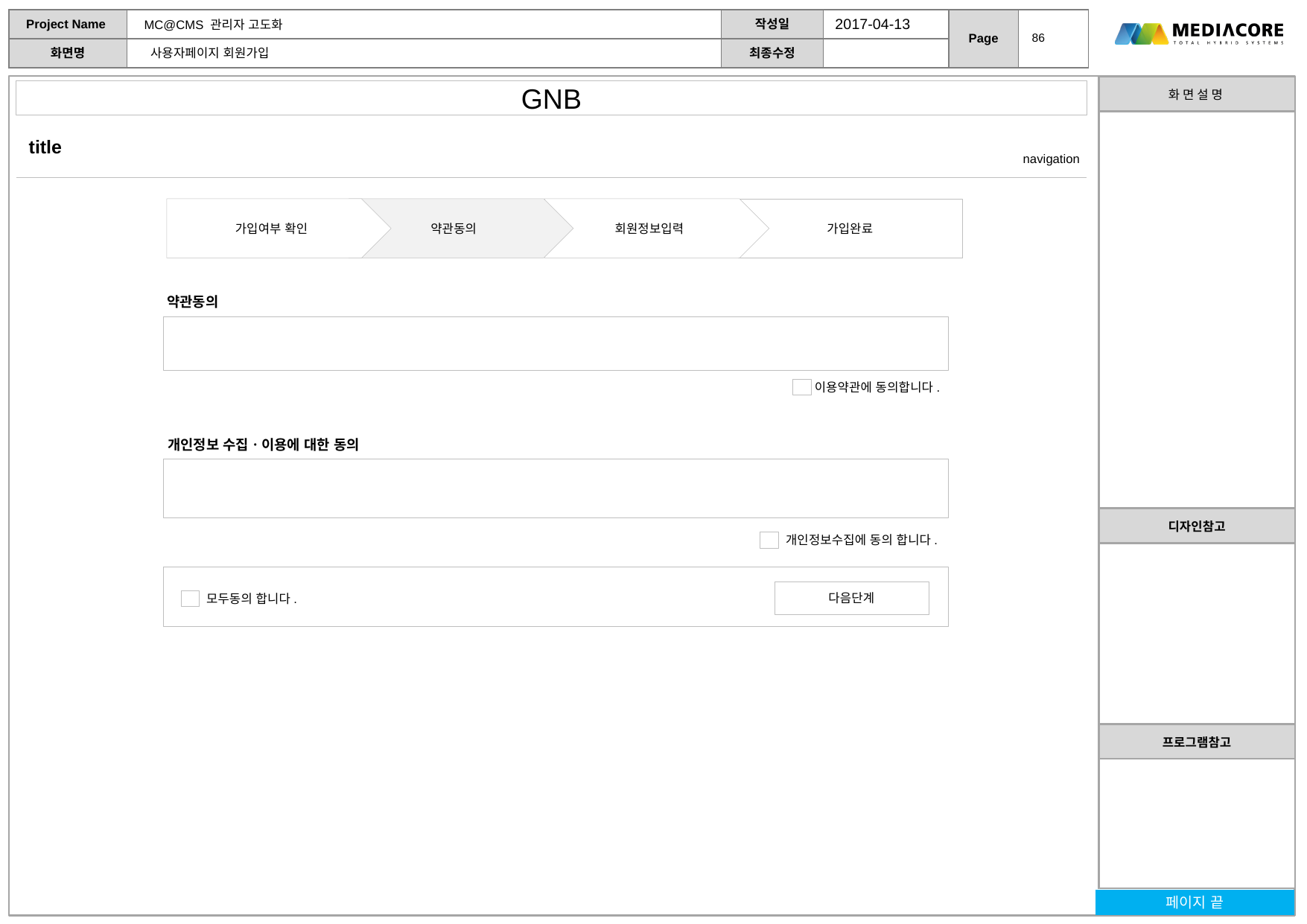

2017-04-13
86
사용자페이지 회원가입
| 화 면 설 명 |
| --- |
|  |
| 디자인참고 |
|  |
| 프로그램참고 |
|  |
가입여부 확인
약관동의
회원정보입력
가입완료
약관동의

이용약관에 동의합니다.
개인정보 수집ㆍ이용에 대한 동의

개인정보수집에 동의 합니다.

다음단계

모두동의 합니다.